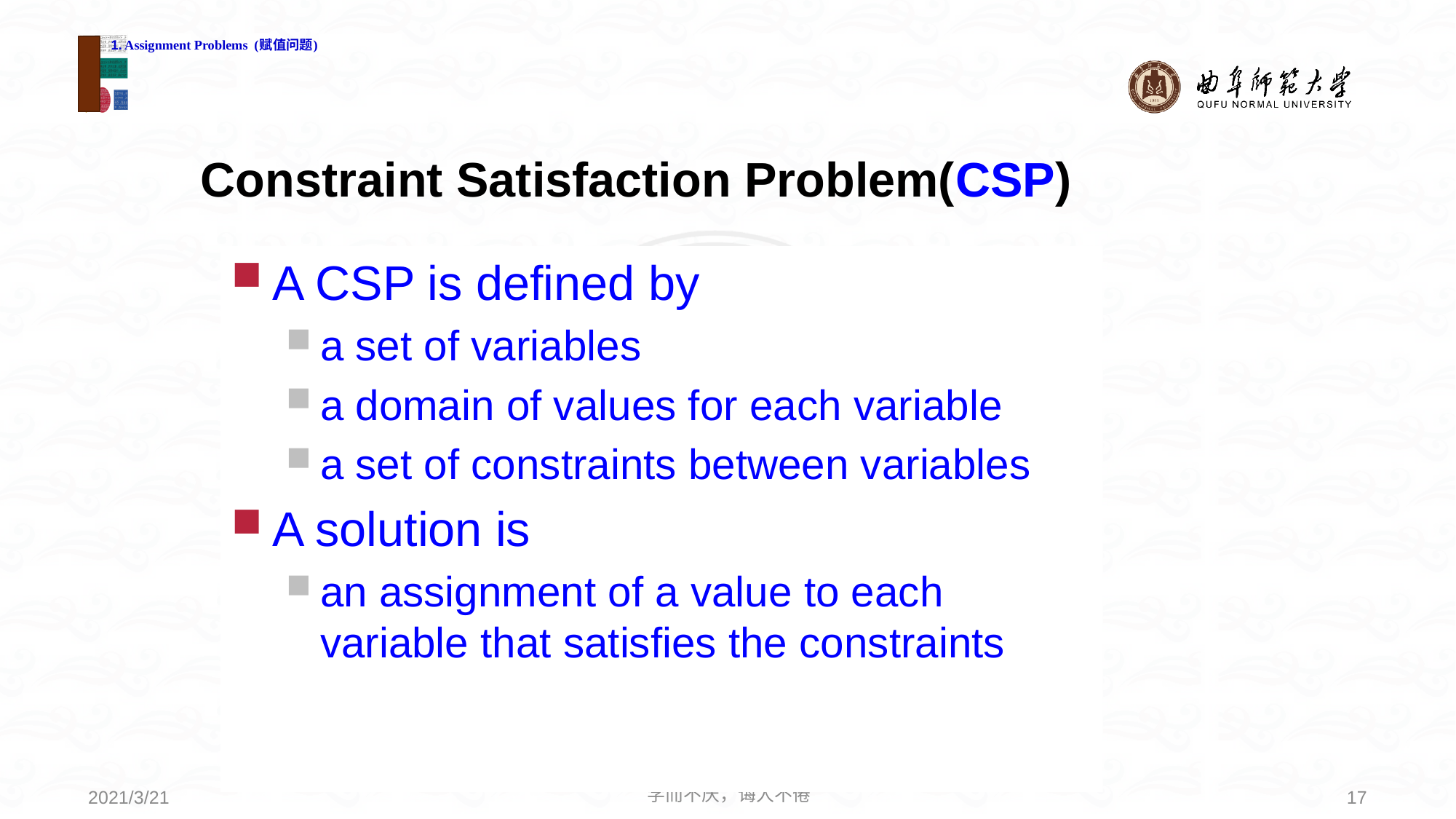

# 1. Assignment Problems  (赋值问题)
Constraint Satisfaction Problem(CSP)
A CSP is defined by
a set of variables
a domain of values for each variable
a set of constraints between variables
A solution is
an assignment of a value to each variable that satisfies the constraints
学而不厌，诲人不倦
17
2021/3/21